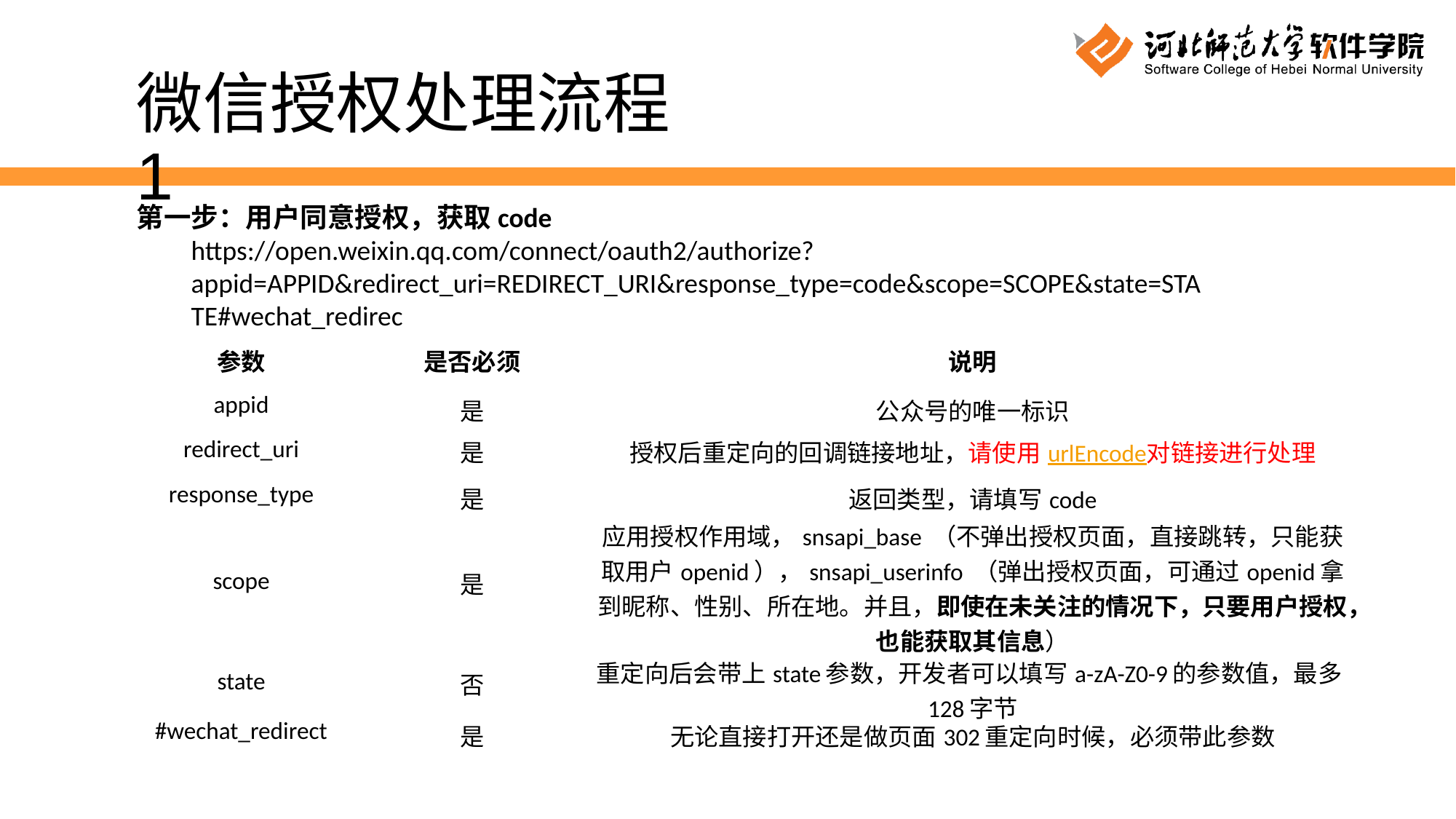

微信授权处理流程1
第一步：用户同意授权，获取code
https://open.weixin.qq.com/connect/oauth2/authorize?appid=APPID&redirect_uri=REDIRECT_URI&response_type=code&scope=SCOPE&state=STATE#wechat_redirec
| 参数 | 是否必须 | 说明 |
| --- | --- | --- |
| appid | 是 | 公众号的唯一标识 |
| redirect\_uri | 是 | 授权后重定向的回调链接地址，请使用urlEncode对链接进行处理 |
| response\_type | 是 | 返回类型，请填写code |
| scope | 是 | 应用授权作用域，snsapi\_base （不弹出授权页面，直接跳转，只能获取用户openid），snsapi\_userinfo （弹出授权页面，可通过openid拿到昵称、性别、所在地。并且，即使在未关注的情况下，只要用户授权，也能获取其信息） |
| state | 否 | 重定向后会带上state参数，开发者可以填写a-zA-Z0-9的参数值，最多128字节 |
| #wechat\_redirect | 是 | 无论直接打开还是做页面302重定向时候，必须带此参数 |